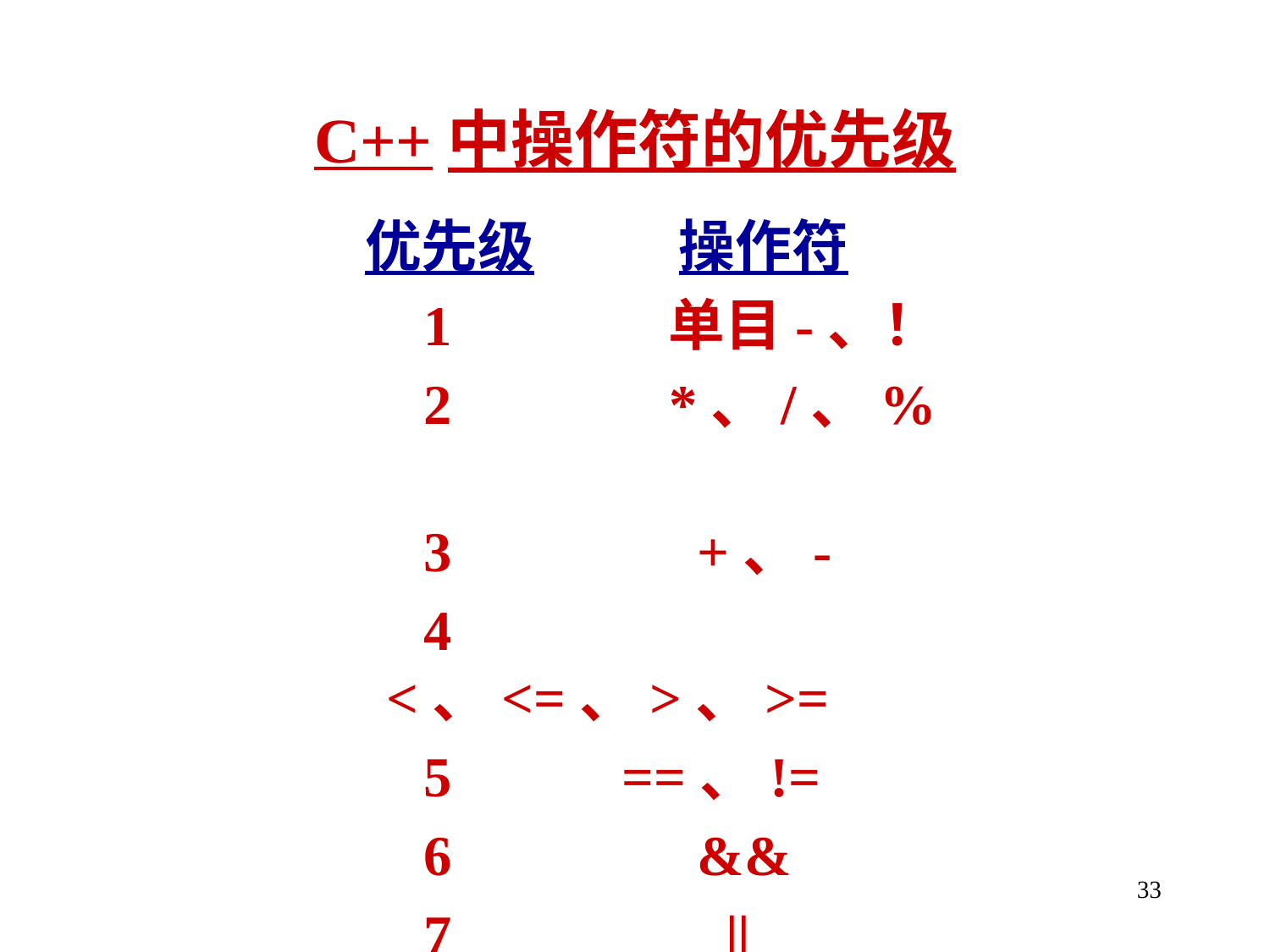

C++中操作符的优先级
 优先级	   操作符
      1	          单目-、！
      2	           *、/、%
      3	             +、-
      4	       <、<=、>、>=
      5            ==、!=
      6	             &&
      7	               ||
33